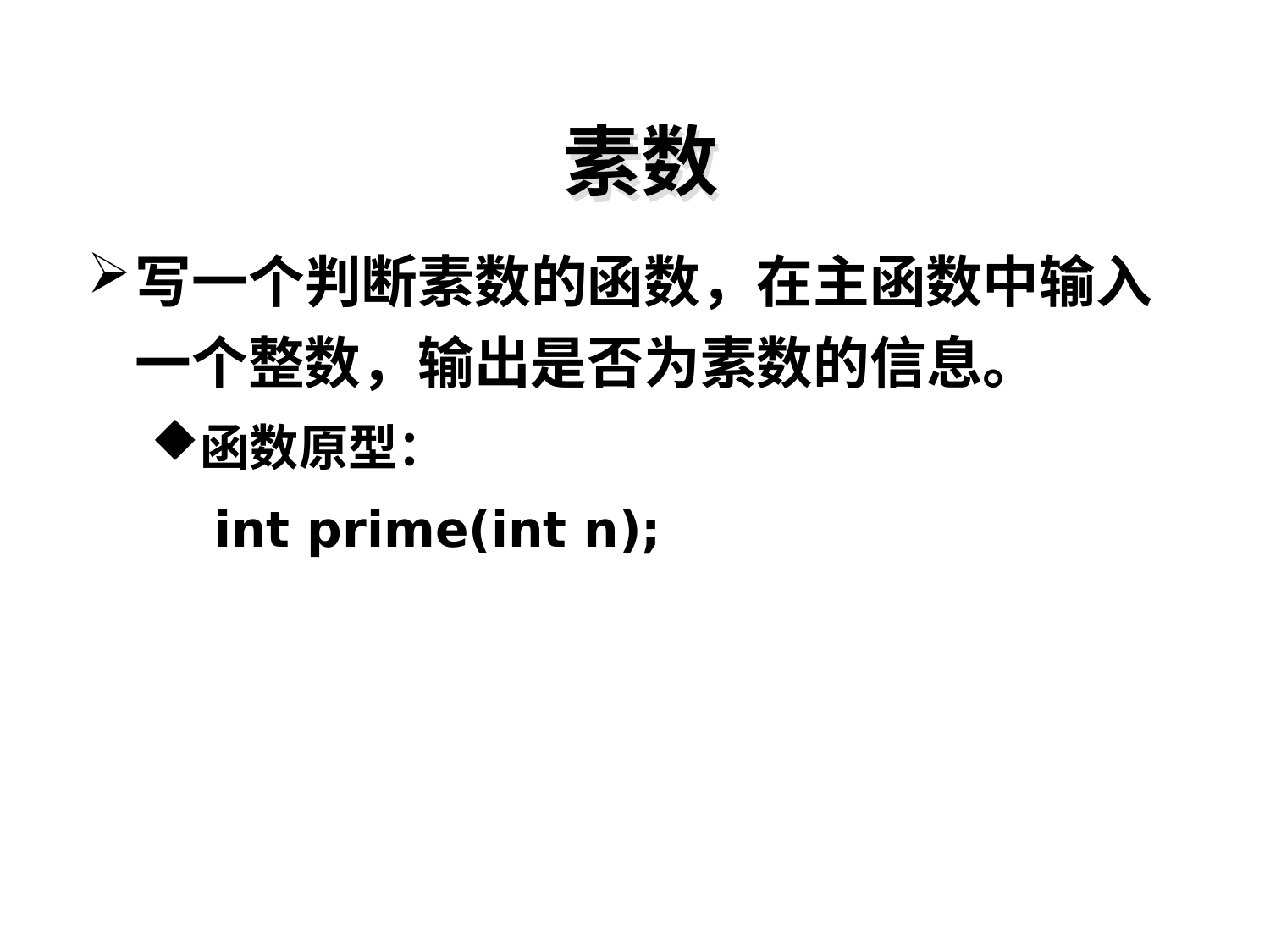

# 素数
写一个判断素数的函数，在主函数中输入一个整数，输出是否为素数的信息。
函数原型：
int prime(int n);